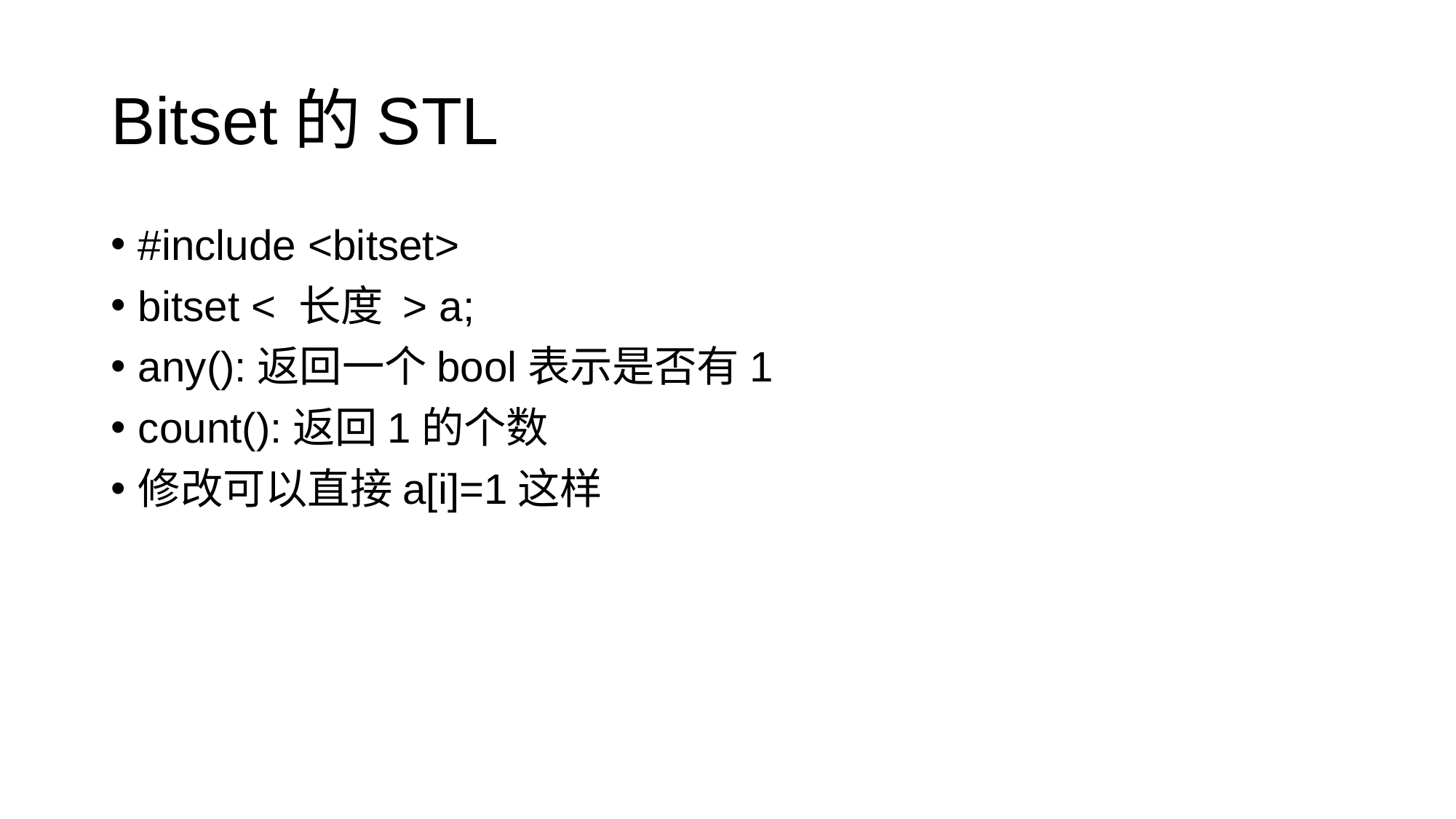

# Bitset的STL
#include <bitset>
bitset < 长度 > a;
any():返回一个bool表示是否有1
count():返回1的个数
修改可以直接a[i]=1这样